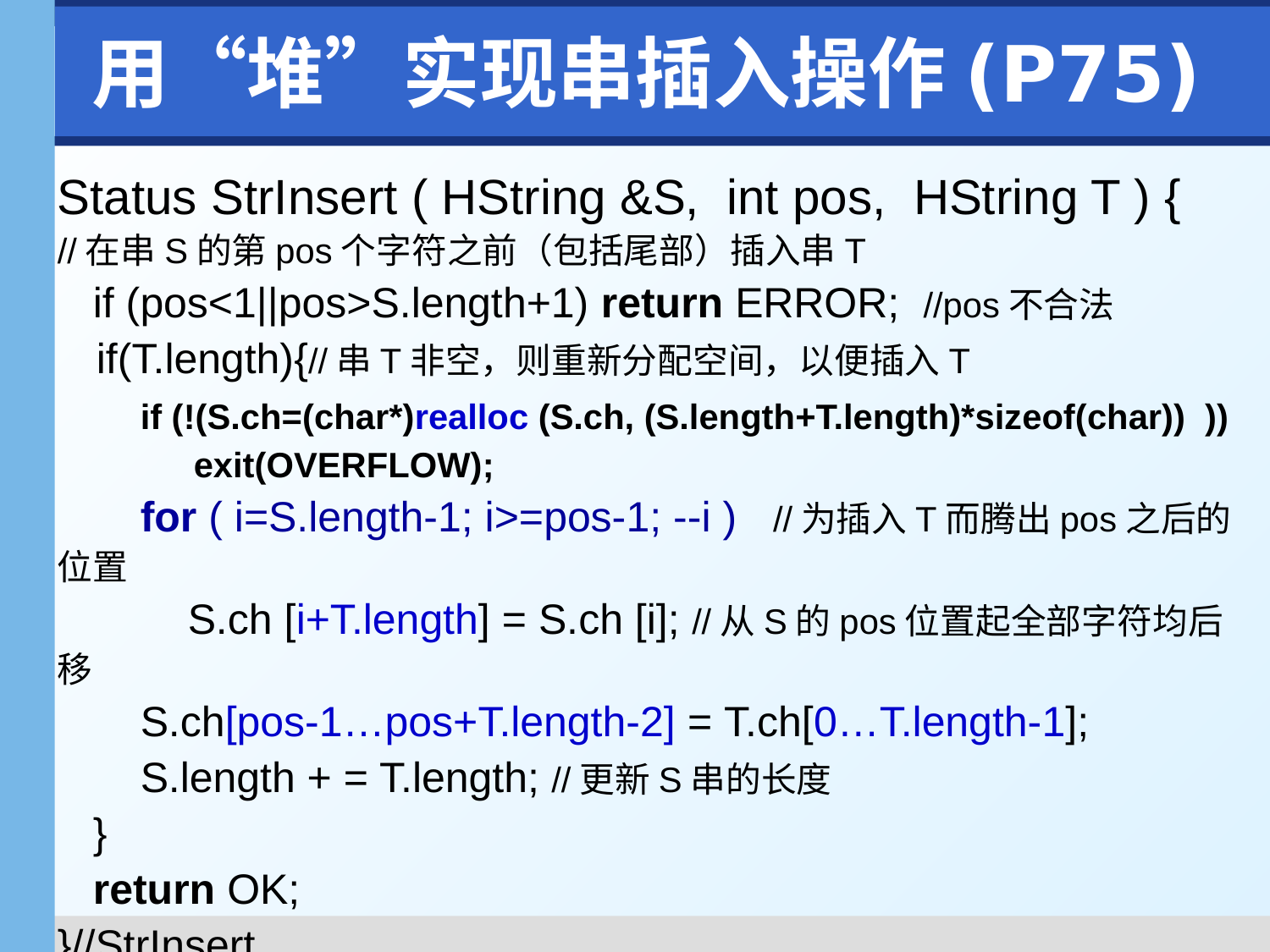

# 用“堆”实现串插入操作(P75)
Status StrInsert ( HString &S,  int pos,  HString T ) {
//在串S的第pos个字符之前（包括尾部）插入串T
   if (pos<1||pos>S.length+1) return ERROR;  //pos不合法
    if(T.length){//串T非空，则重新分配空间，以便插入T
       if (!(S.ch=(char*)realloc (S.ch, (S.length+T.length)*sizeof(char))  ))
              exit(OVERFLOW);
       for ( i=S.length-1; i>=pos-1; --i )   //为插入T而腾出pos之后的位置
           S.ch [i+T.length] = S.ch [i]; //从S的pos位置起全部字符均后移
       S.ch[pos-1…pos+T.length-2] = T.ch[0…T.length-1];
       S.length + = T.length; //更新S串的长度
   }
   return OK;
}//StrInsert